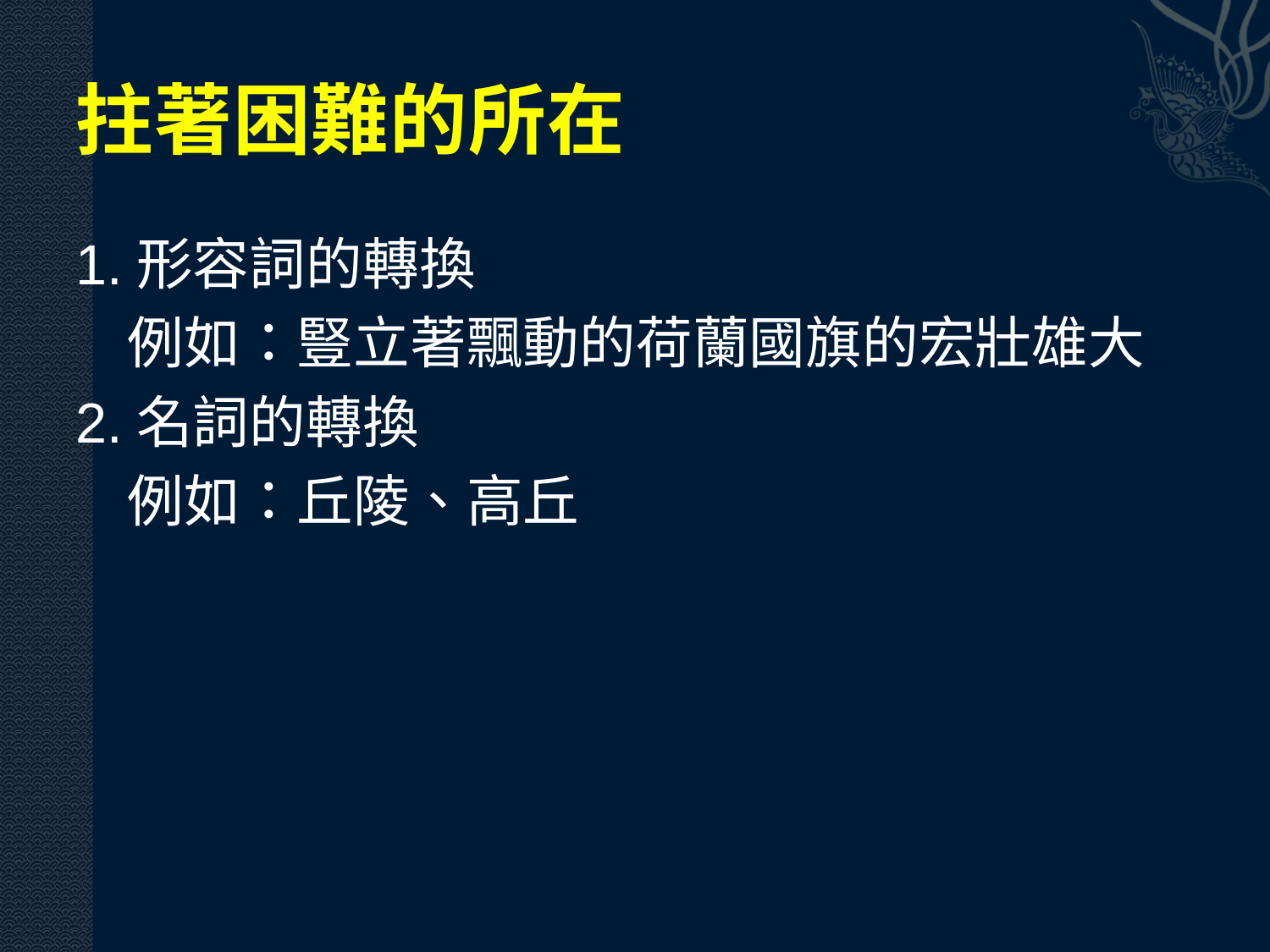

# 拄著困難的所在
1.形容詞的轉換
   例如：豎立著飄動的荷蘭國旗的宏壯雄大
2.名詞的轉換
   例如：丘陵、高丘